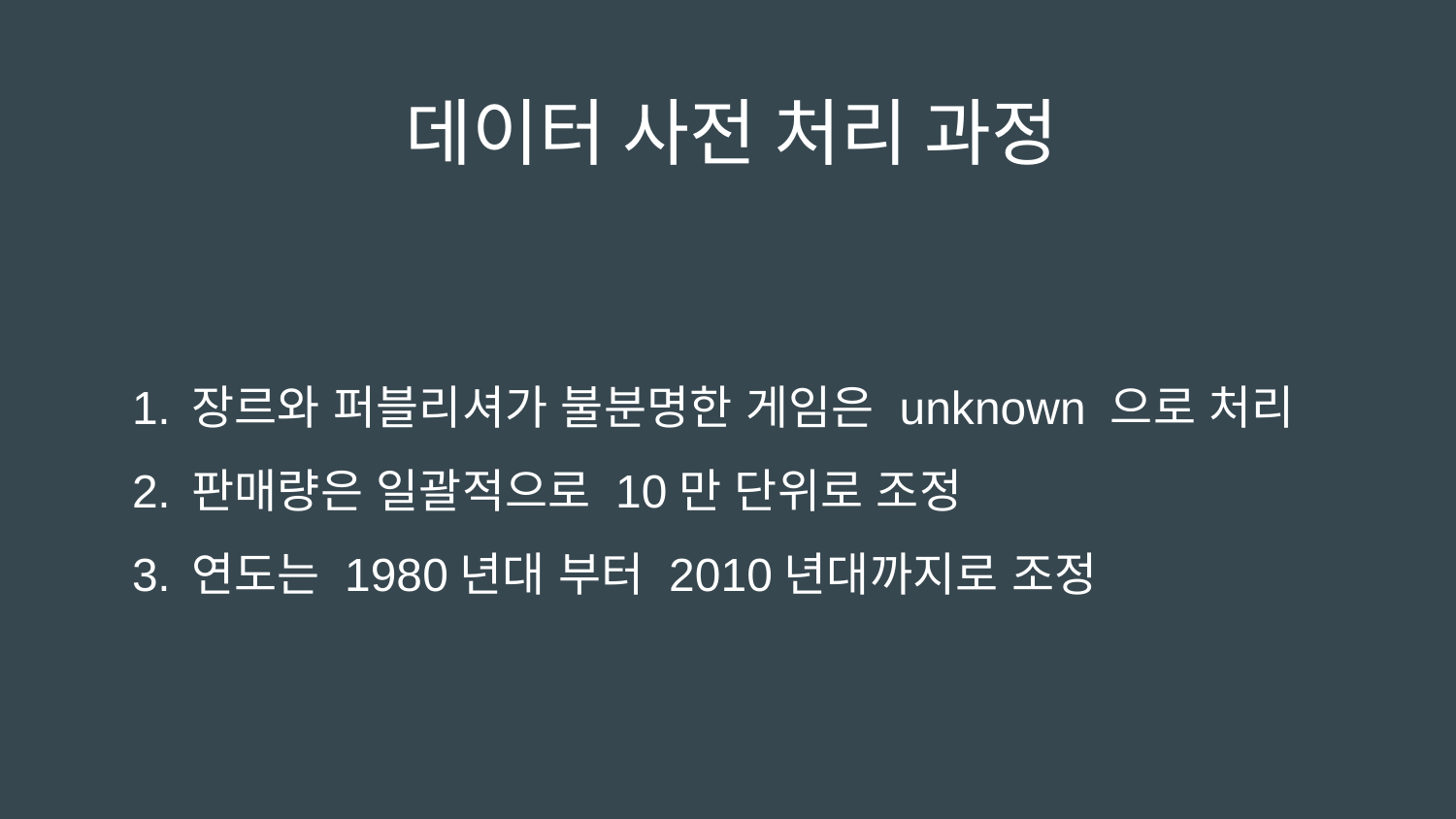

# 데이터 사전 처리 과정
장르와 퍼블리셔가 불분명한 게임은 unknown 으로 처리
판매량은 일괄적으로 10만 단위로 조정
연도는 1980년대 부터 2010년대까지로 조정